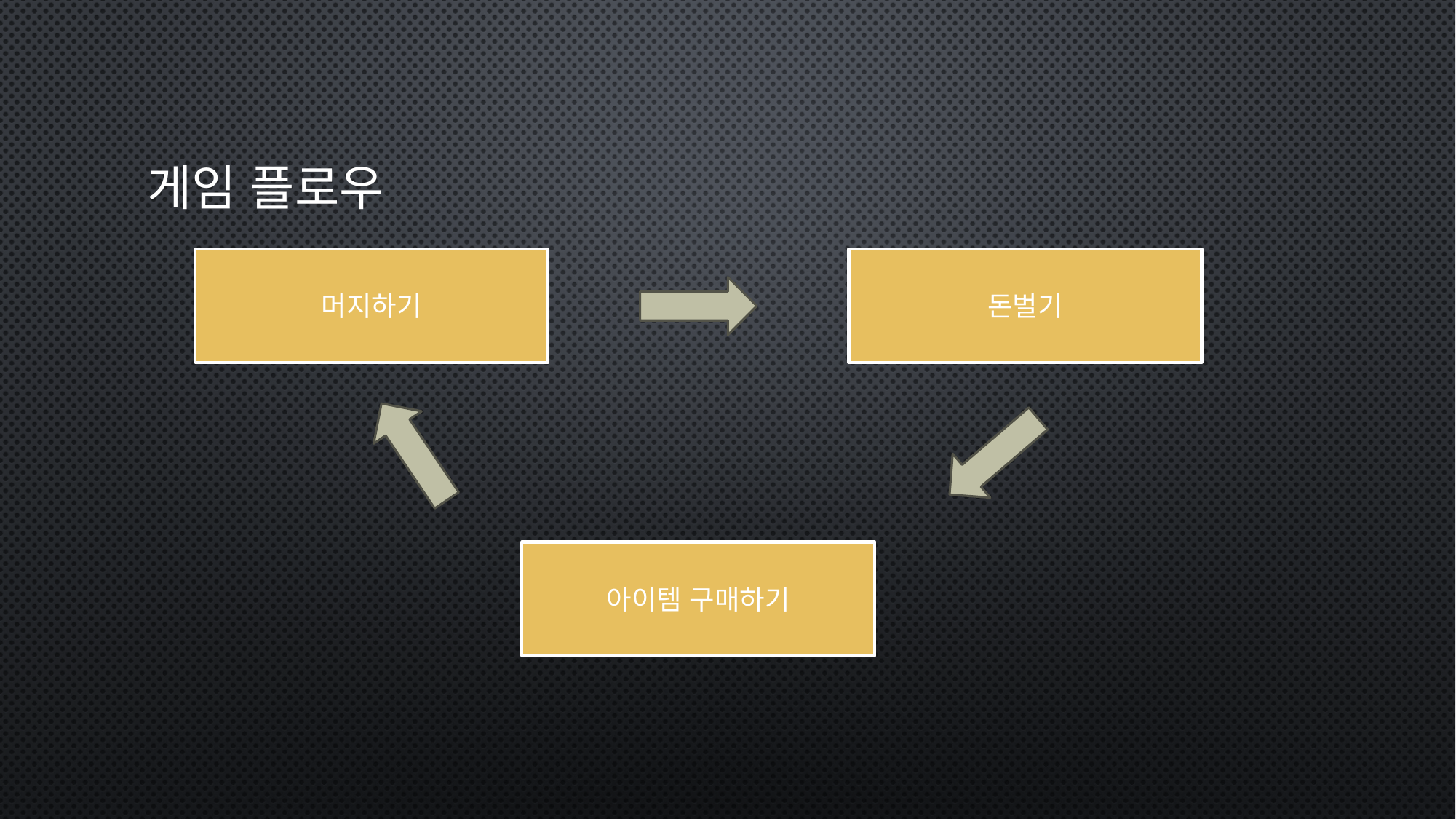

# 게임 플로우
머지하기
돈벌기

아이템 구매하기